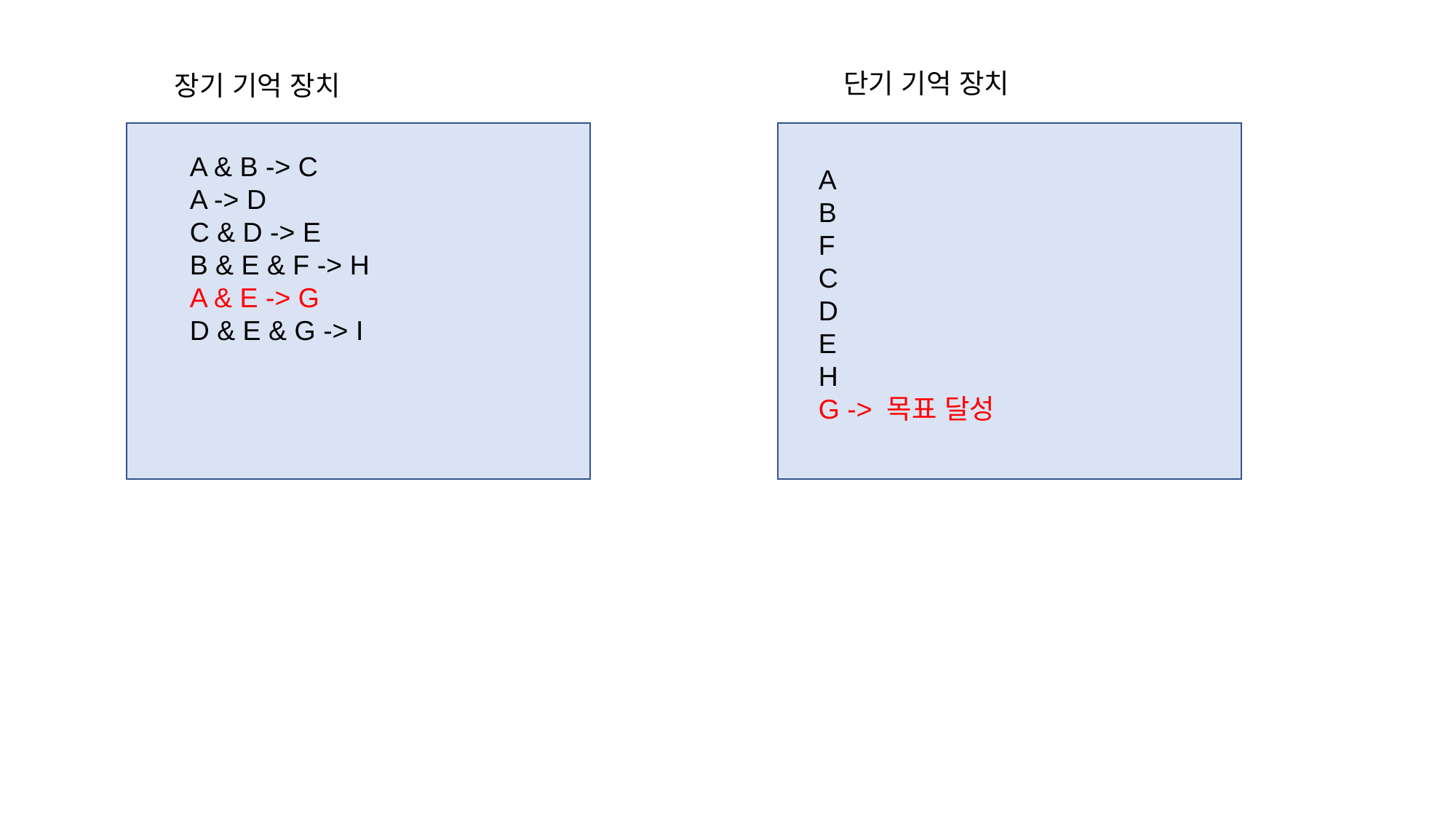

단기 기억 장치
장기 기억 장치

A & B -> C
A -> D
C & D -> E
B & E & F -> H
A & E -> G
D & E & G -> I
A
B
F
C
D
E
H
G -> 목표 달성